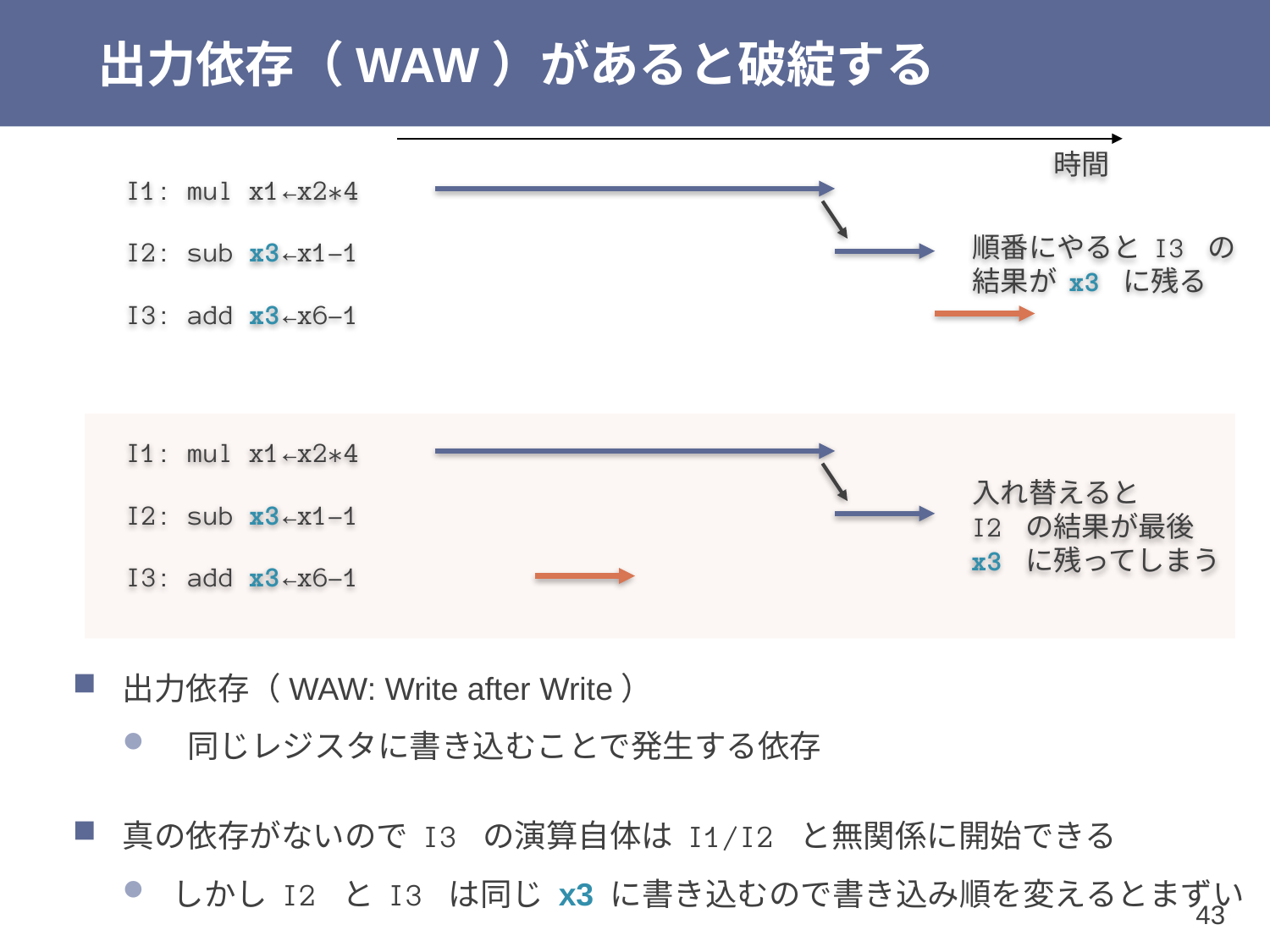

# 出力依存（WAW）があると破綻する
時間
I1: mul x1←x2*4
I2: sub x3←x1-1
順番にやると I3 の
結果が x3 に残る
I3: add x3←x6-1

I1: mul x1←x2*4
I2: sub x3←x1-1
入れ替えると
I2 の結果が最後
x3 に残ってしまう
I3: add x3←x6-1
出力依存（WAW: Write after Write）
 同じレジスタに書き込むことで発生する依存
真の依存がないので I3 の演算自体は I1/I2 と無関係に開始できる
しかし I2 と I3 は同じ x3 に書き込むので書き込み順を変えるとまずい